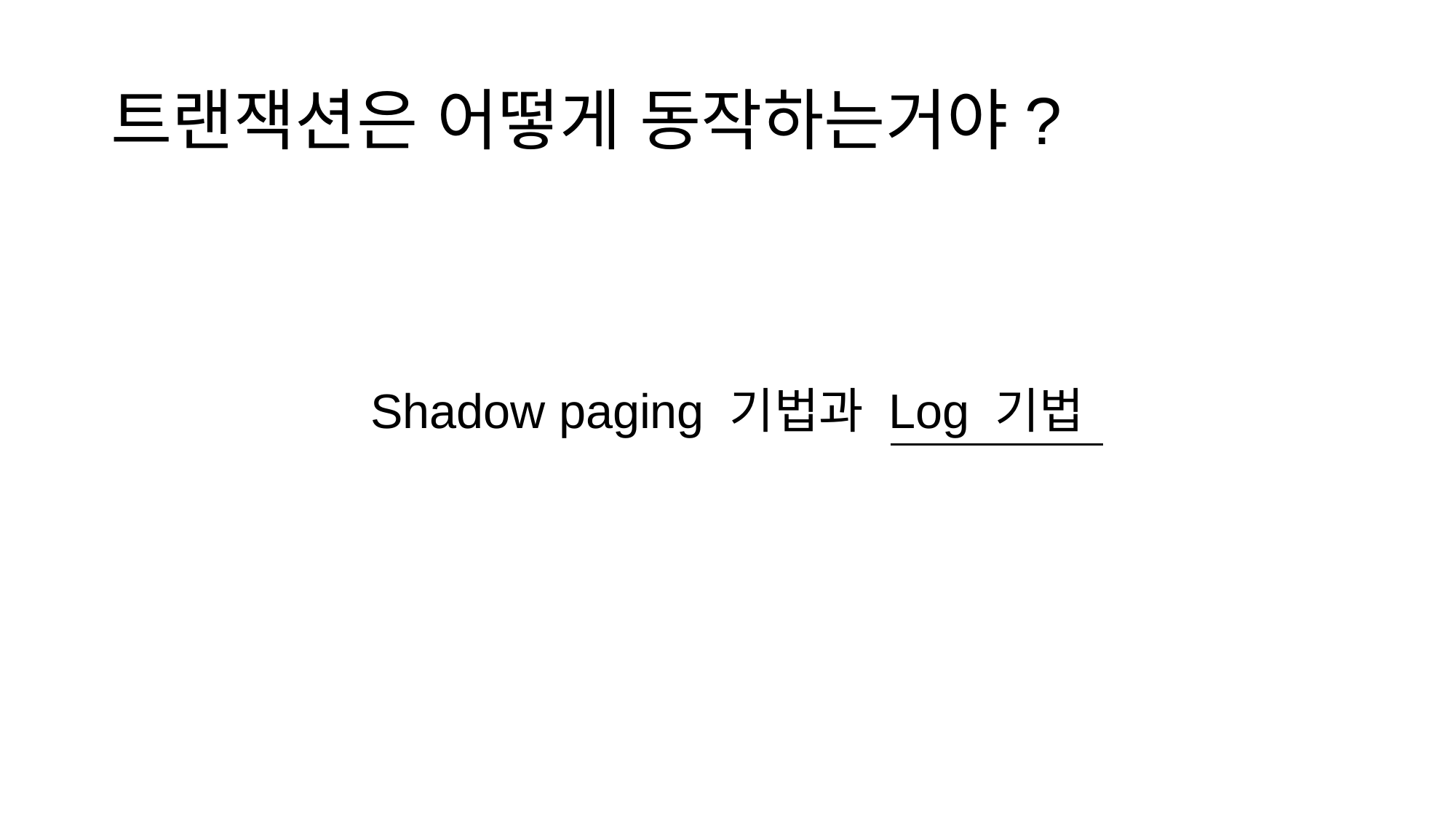

# 트랜잭션은 어떻게 동작하는거야?
Shadow paging 기법과 Log 기법